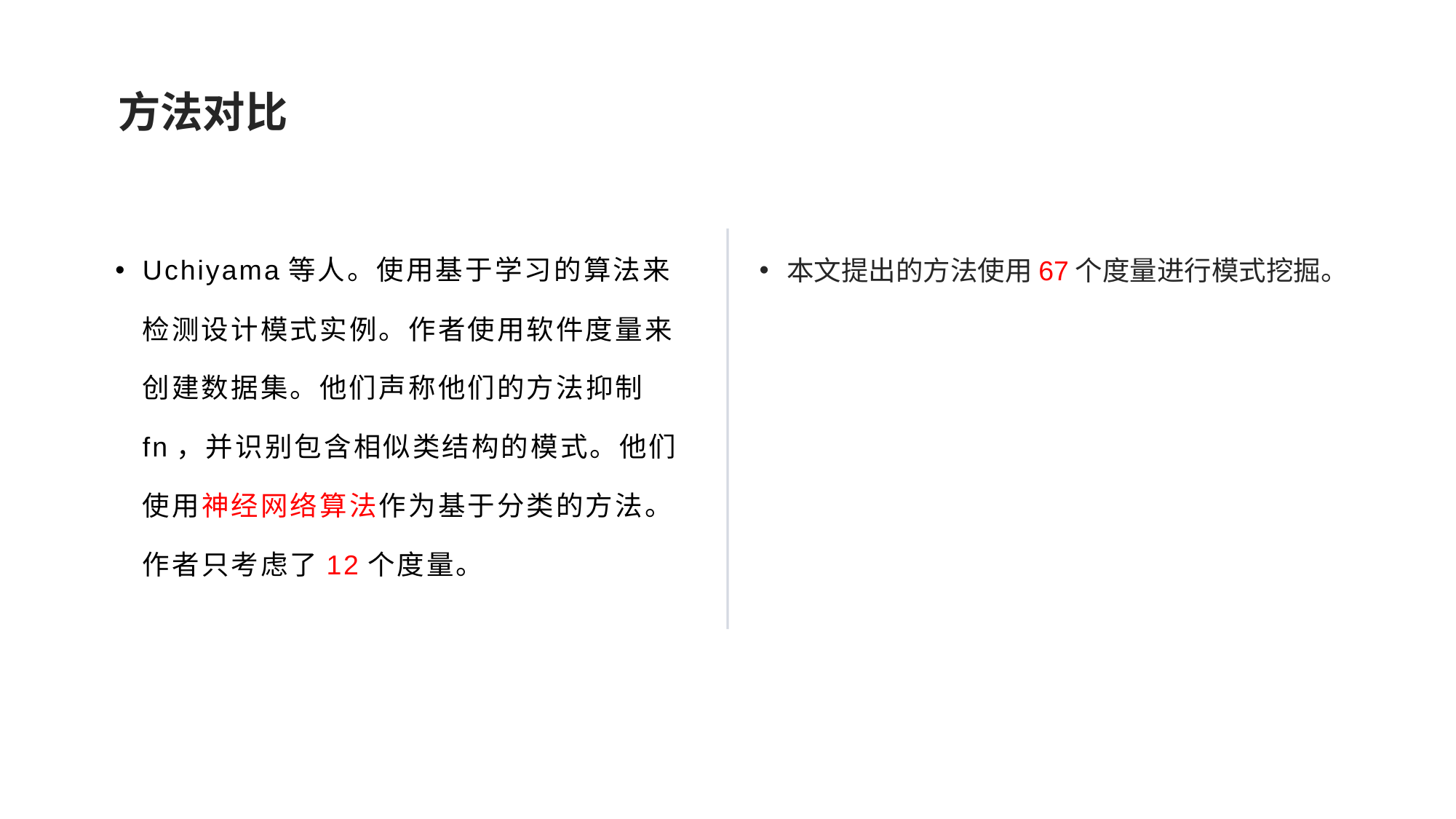

方法对比
Uchiyama等人。使用基于学习的算法来检测设计模式实例。作者使用软件度量来创建数据集。他们声称他们的方法抑制fn，并识别包含相似类结构的模式。他们使用神经网络算法作为基于分类的方法。作者只考虑了12个度量。
本文提出的方法使用67个度量进行模式挖掘。